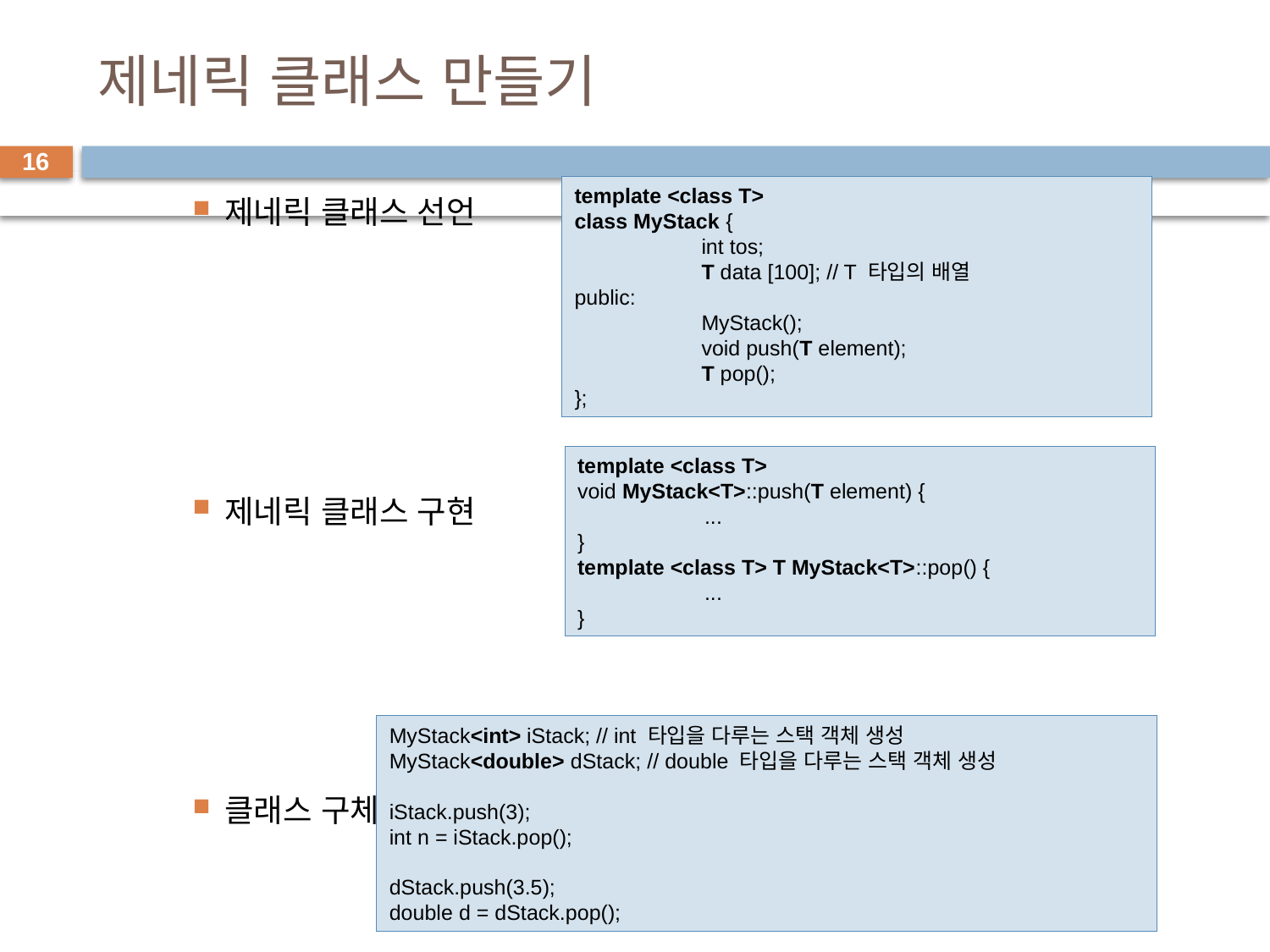

# 제네릭 클래스 만들기
16
template <class T>
class MyStack {
	int tos;
	T data [100]; // T 타입의 배열
public:
	MyStack();
	void push(T element);
	T pop();
};
제네릭 클래스 선언

제네릭 클래스 구현

클래스 구체화 및 객체 활용
template <class T>
void MyStack<T>::push(T element) {
	...
}
template <class T> T MyStack<T>::pop() {
	...
}
MyStack<int> iStack; // int 타입을 다루는 스택 객체 생성
MyStack<double> dStack; // double 타입을 다루는 스택 객체 생성

iStack.push(3);
int n = iStack.pop();

dStack.push(3.5);
double d = dStack.pop();